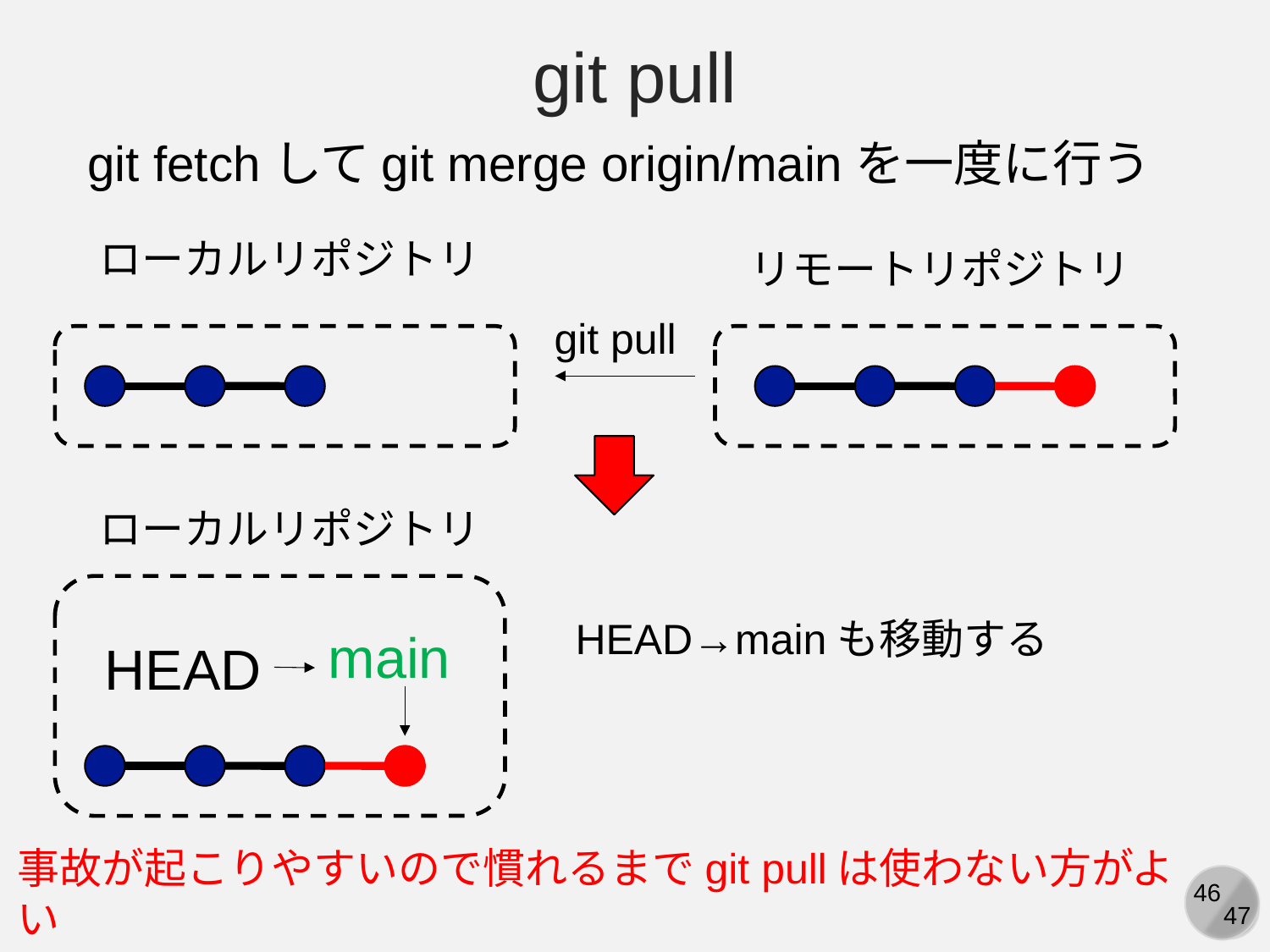

git pull
git fetchしてgit merge origin/mainを一度に行う
ローカルリポジトリ
リモートリポジトリ
git pull

ローカルリポジトリ

HEAD→mainも移動する
main
HEAD

事故が起こりやすいので慣れるまでgit pullは使わない方がよい